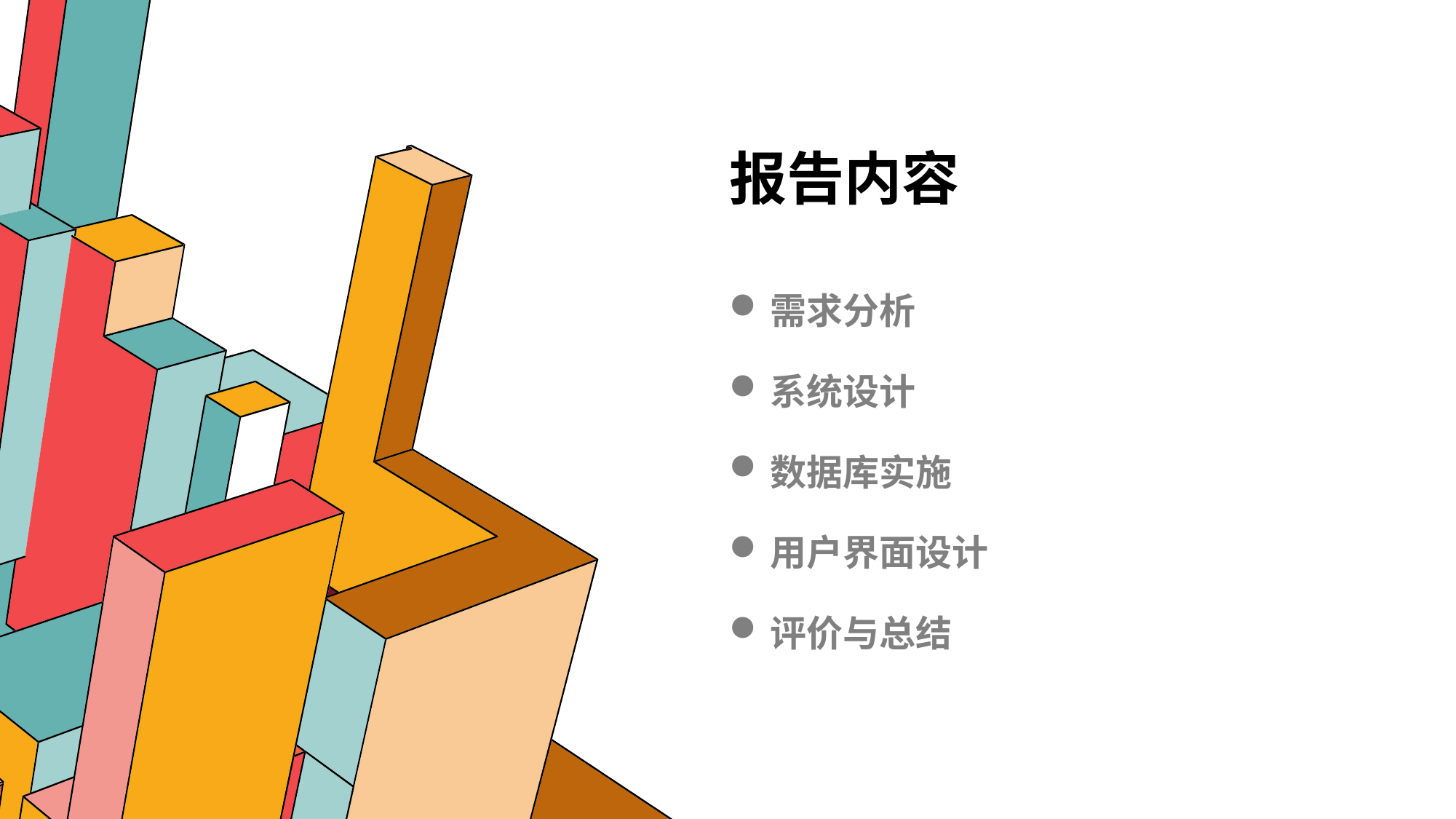

# 报告内容
需求分析
系统设计
数据库实施
用户界面设计
评价与总结